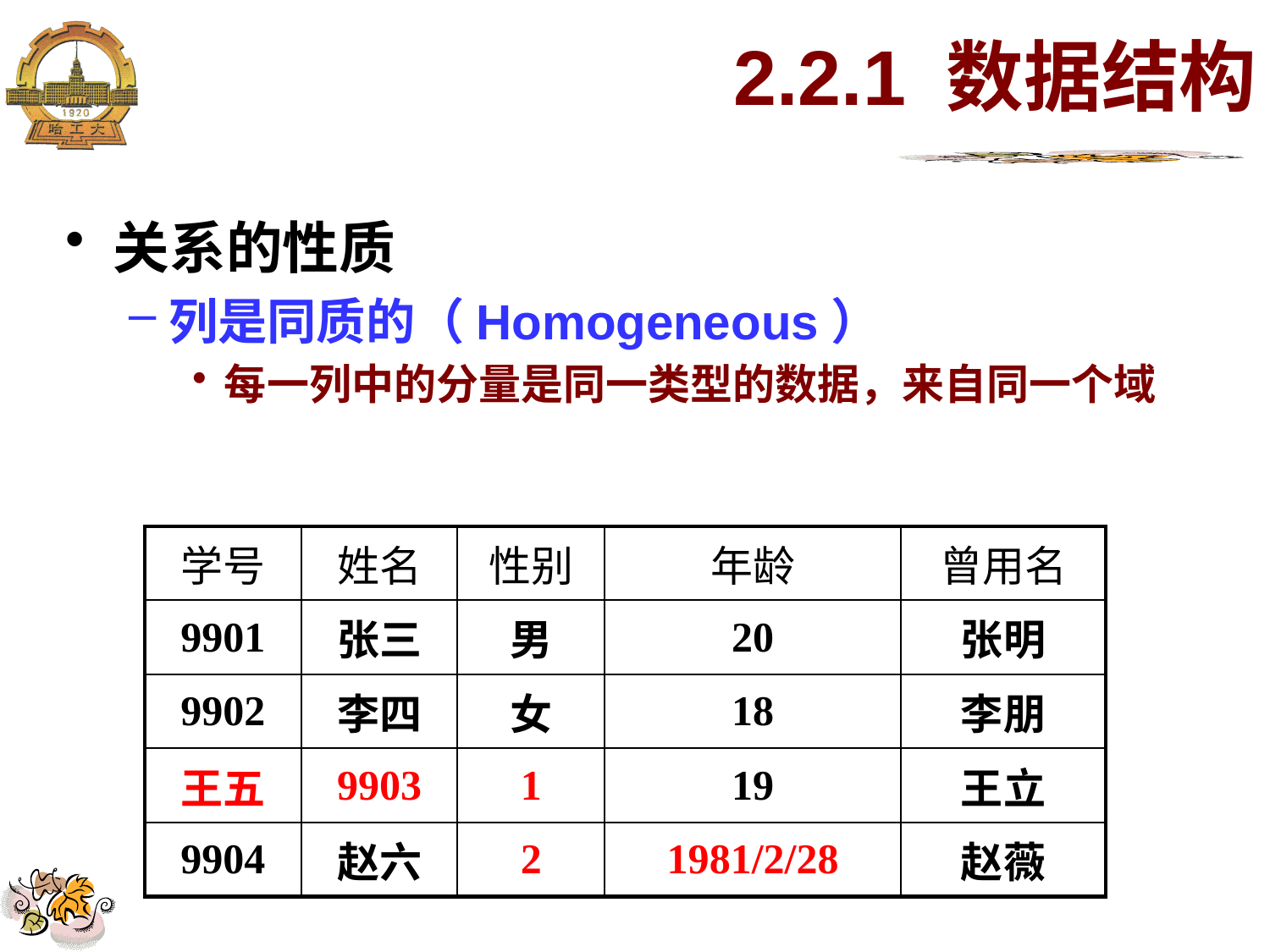

# 2.2.1 数据结构
关系的性质
列是同质的（Homogeneous）
每一列中的分量是同一类型的数据，来自同一个域
| 学号 | 姓名 | 性别 | 年龄 | 曾用名 |
| --- | --- | --- | --- | --- |
| 9901 | 张三 | 男 | 20 | 张明 |
| 9902 | 李四 | 女 | 18 | 李朋 |
| 王五 | 9903 | 1 | 19 | 王立 |
| 9904 | 赵六 | 2 | 1981/2/28 | 赵薇 |